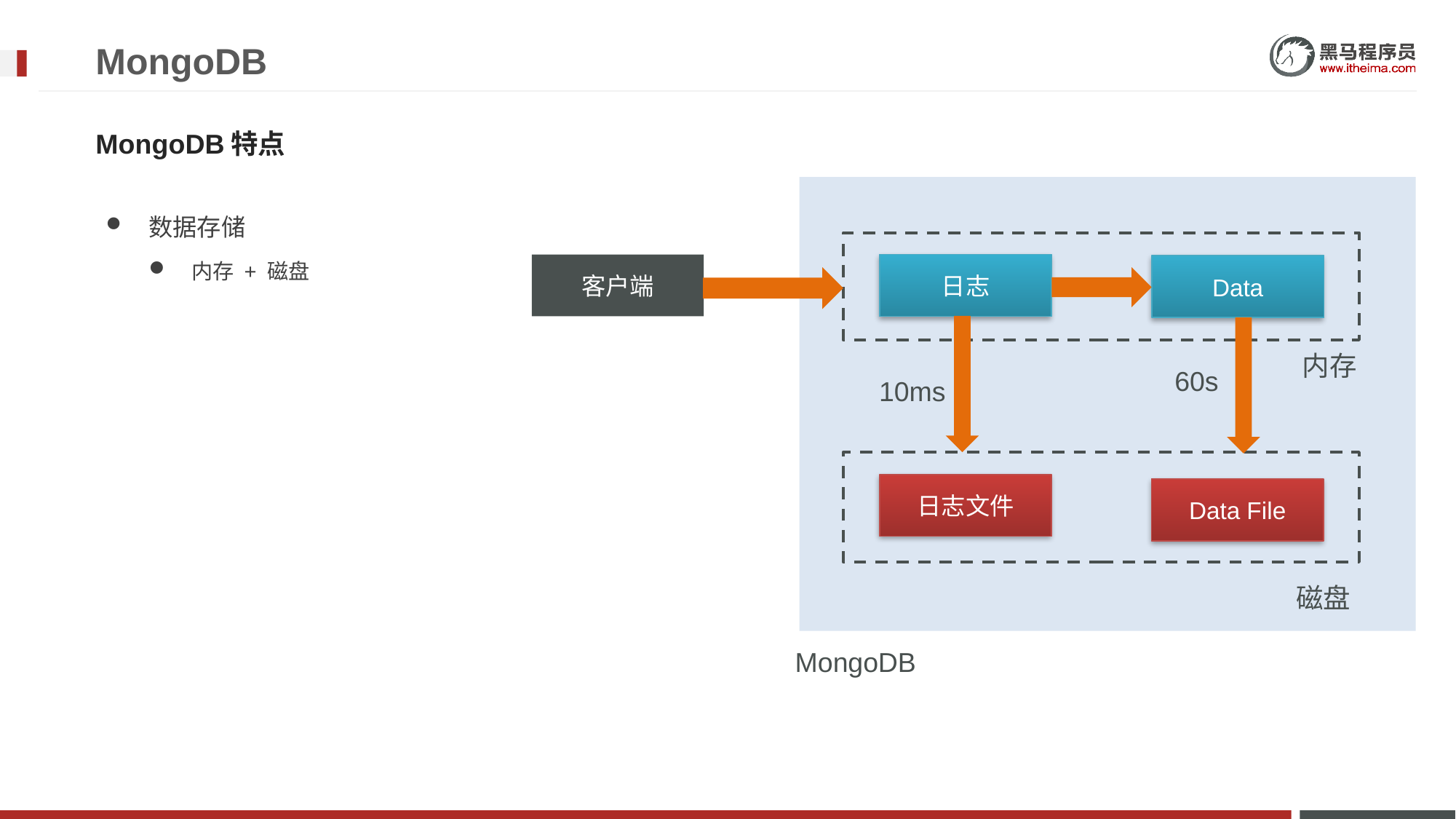

# MongoDB
MongoDB特点

数据存储
内存 + 磁盘

日志
客户端
Data

内存
60s
10ms

日志文件
Data File
磁盘
MongoDB